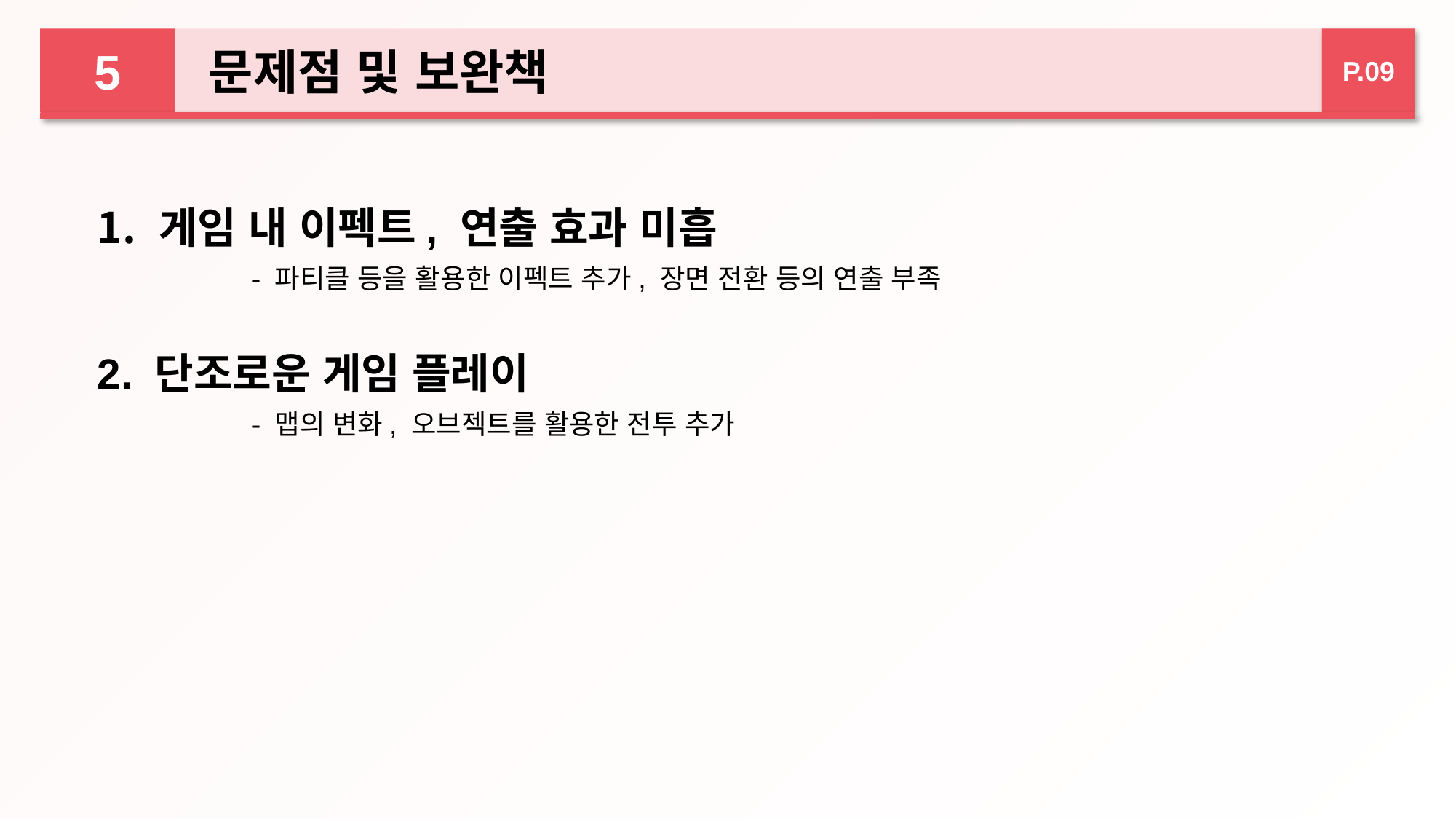

5
 문제점 및 보완책
P.09

게임 내 이펙트, 연출 효과 미흡
     	　- 파티클 등을 활용한 이펙트 추가, 장면 전환 등의 연출 부족

2. 단조로운 게임 플레이
     	　- 맵의 변화, 오브젝트를 활용한 전투 추가